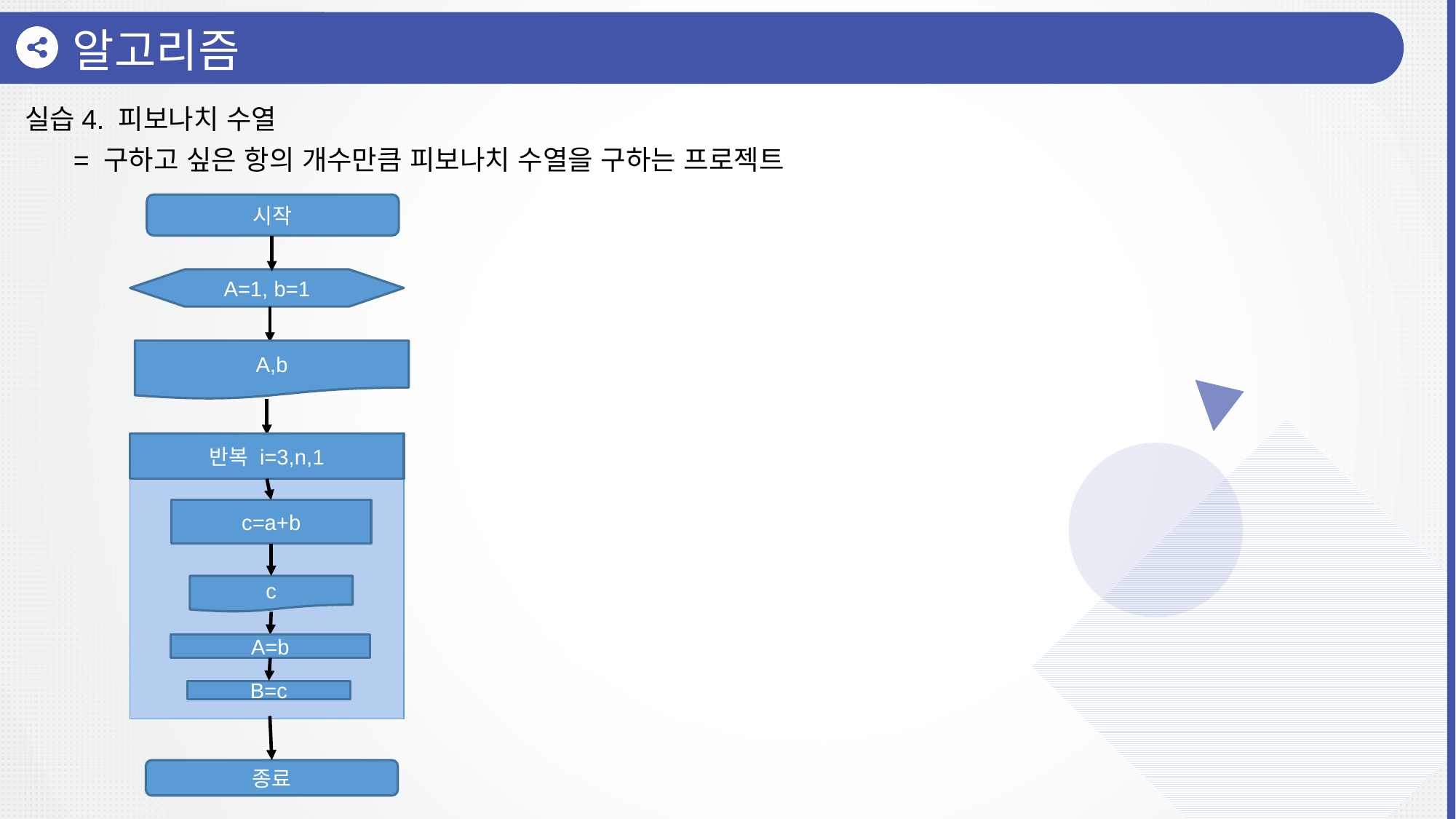

알고리즘
실습4. 피보나치 수열
= 구하고 싶은 항의 개수만큼 피보나치 수열을 구하는 프로젝트
시작
A=1, b=1
A,b

반복 i=3,n,1
c=a+b
c
A=b
B=c
종료